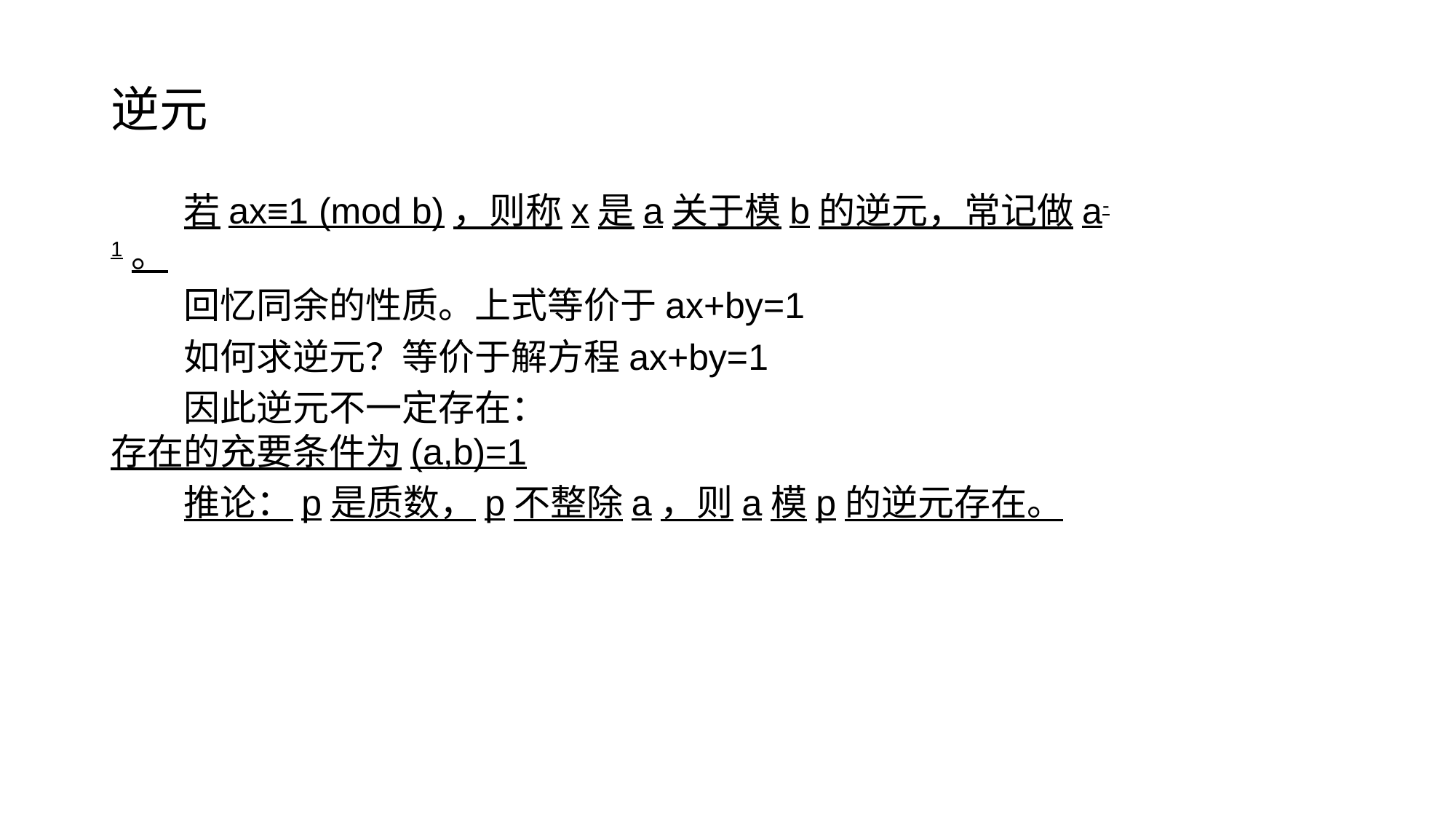

# 逆元
若ax≡1 (mod b)，则称x是a关于模b的逆元，常记做a-1。
回忆同余的性质。上式等价于ax+by=1
如何求逆元？等价于解方程ax+by=1
因此逆元不一定存在：
存在的充要条件为(a,b)=1
推论：p是质数，p不整除a，则a模p的逆元存在。